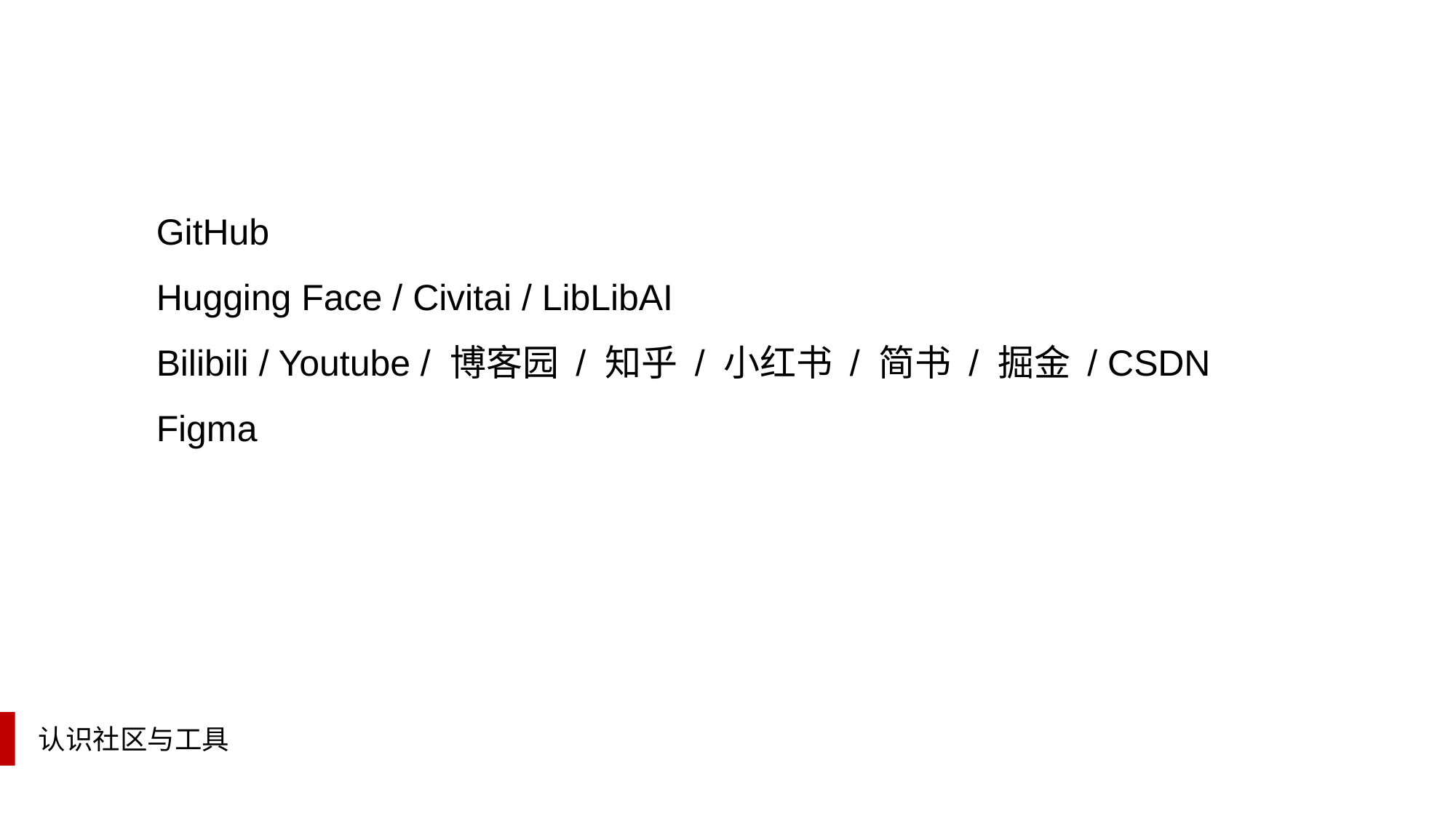

GitHub
Hugging Face / Civitai / LibLibAI
Bilibili / Youtube / 博客园 / 知乎 / 小红书 / 简书 / 掘金 / CSDN
Figma

认识社区与工具